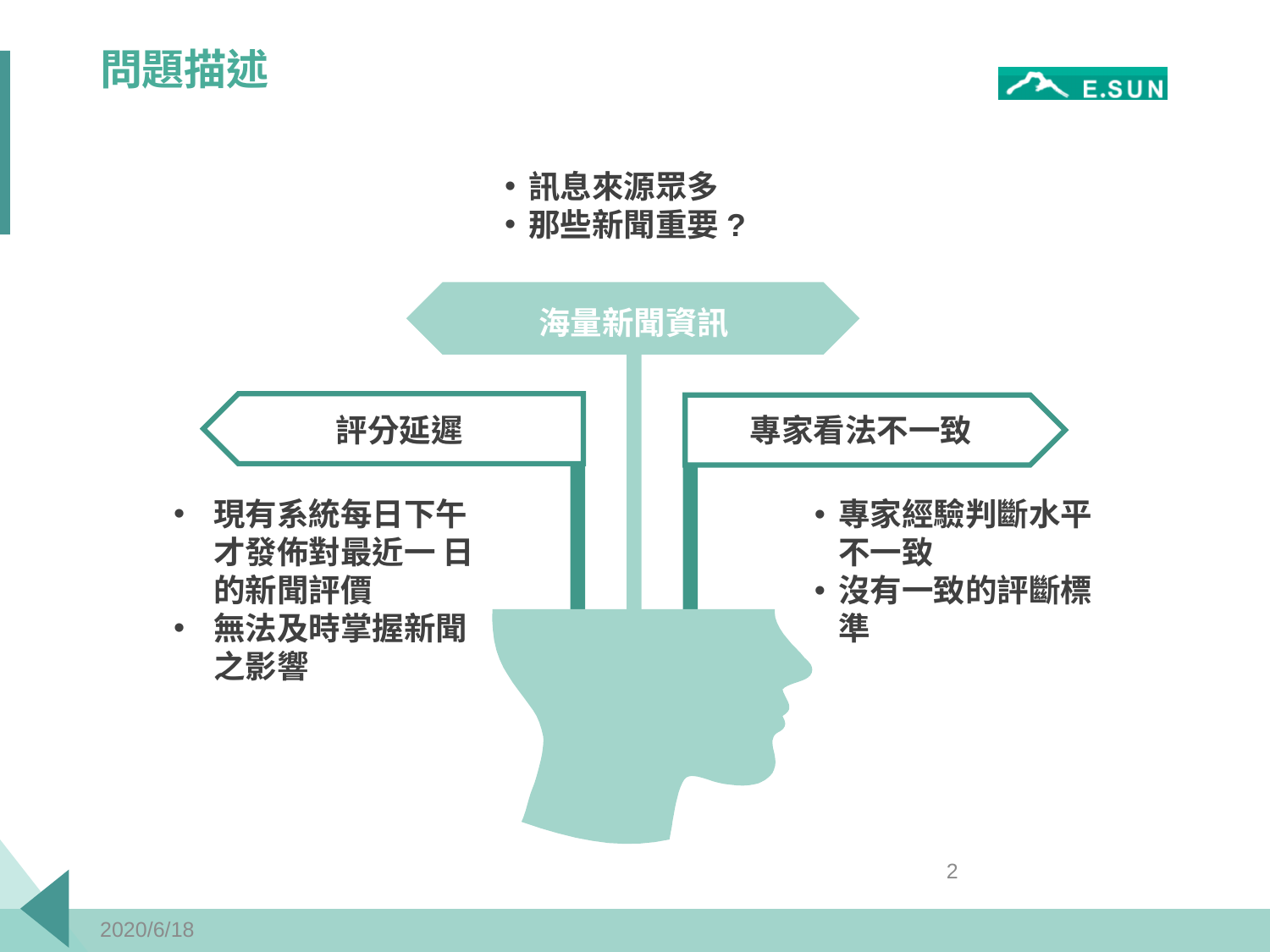

# 問題描述
訊息來源眾多
那些新聞重要?

海量新聞資訊

評分延遲
專家看法不一致

現有系統每⽇下午才發佈對最近⼀ ⽇的新聞評價
無法及時掌握新聞之影響
專家經驗判斷⽔平 不⼀致
沒有一致的評斷標準

2
2020/6/18